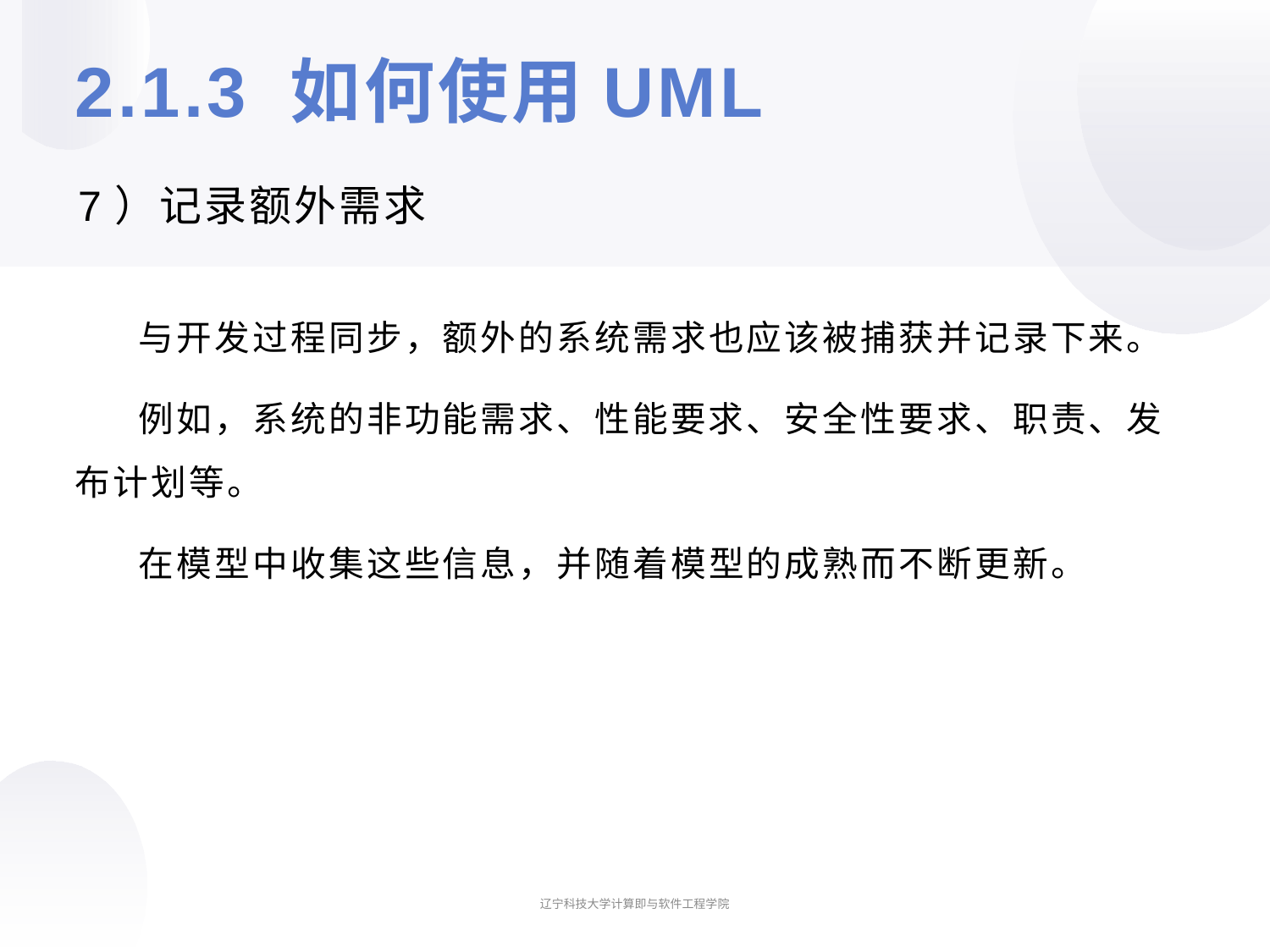

# 2.1.3 如何使用UML
7）记录额外需求

与开发过程同步，额外的系统需求也应该被捕获并记录下来。
例如，系统的非功能需求、性能要求、安全性要求、职责、发布计划等。
在模型中收集这些信息，并随着模型的成熟而不断更新。

辽宁科技大学计算即与软件工程学院
27